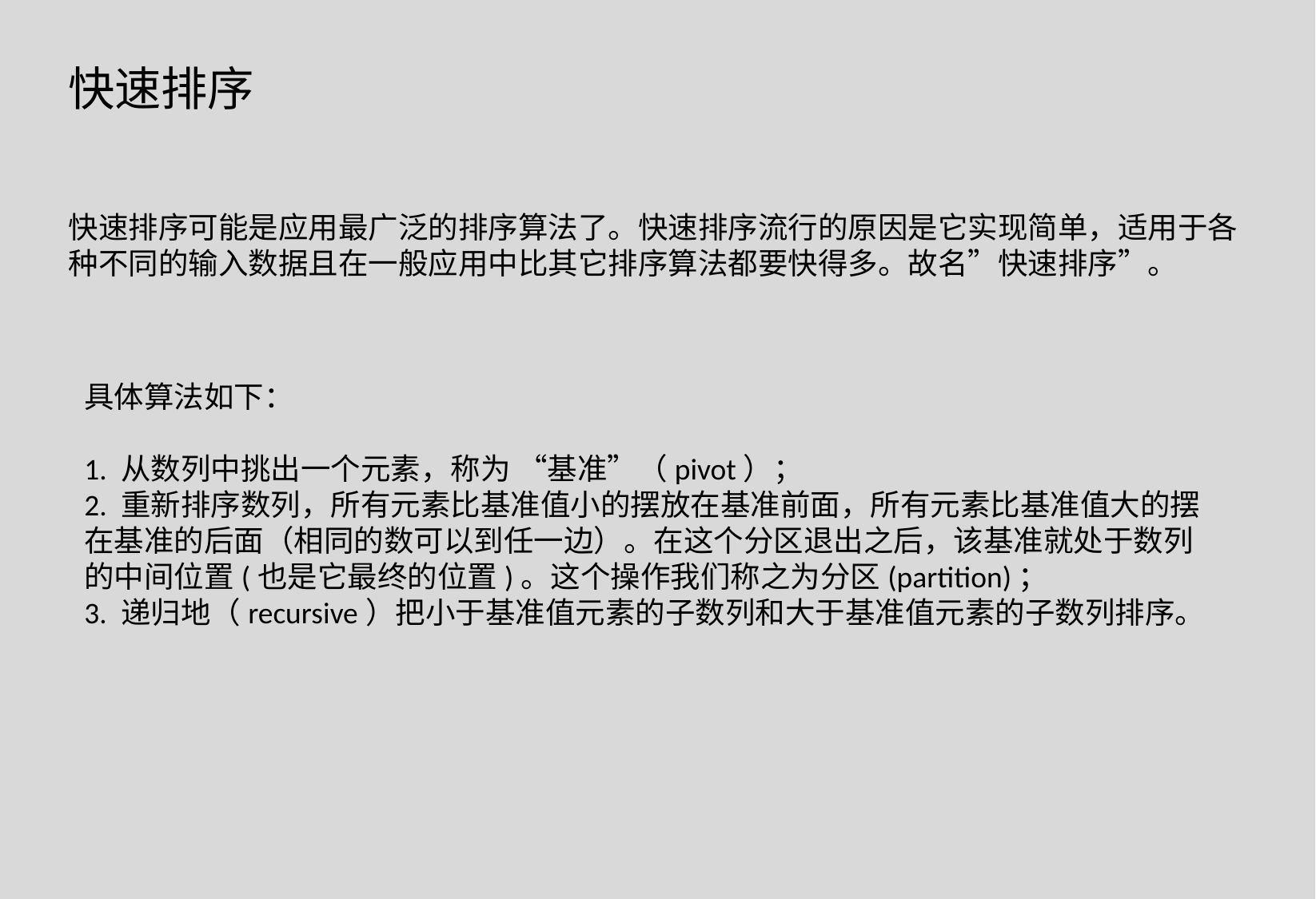

快速排序
快速排序可能是应用最广泛的排序算法了。快速排序流行的原因是它实现简单，适用于各种不同的输入数据且在一般应用中比其它排序算法都要快得多。故名”快速排序”。

具体算法如下：

1. 从数列中挑出一个元素，称为 “基准”（pivot）；
2. 重新排序数列，所有元素比基准值小的摆放在基准前面，所有元素比基准值大的摆在基准的后面（相同的数可以到任一边）。在这个分区退出之后，该基准就处于数列的中间位置(也是它最终的位置)。这个操作我们称之为分区(partition)；
3. 递归地（recursive）把小于基准值元素的子数列和大于基准值元素的子数列排序。